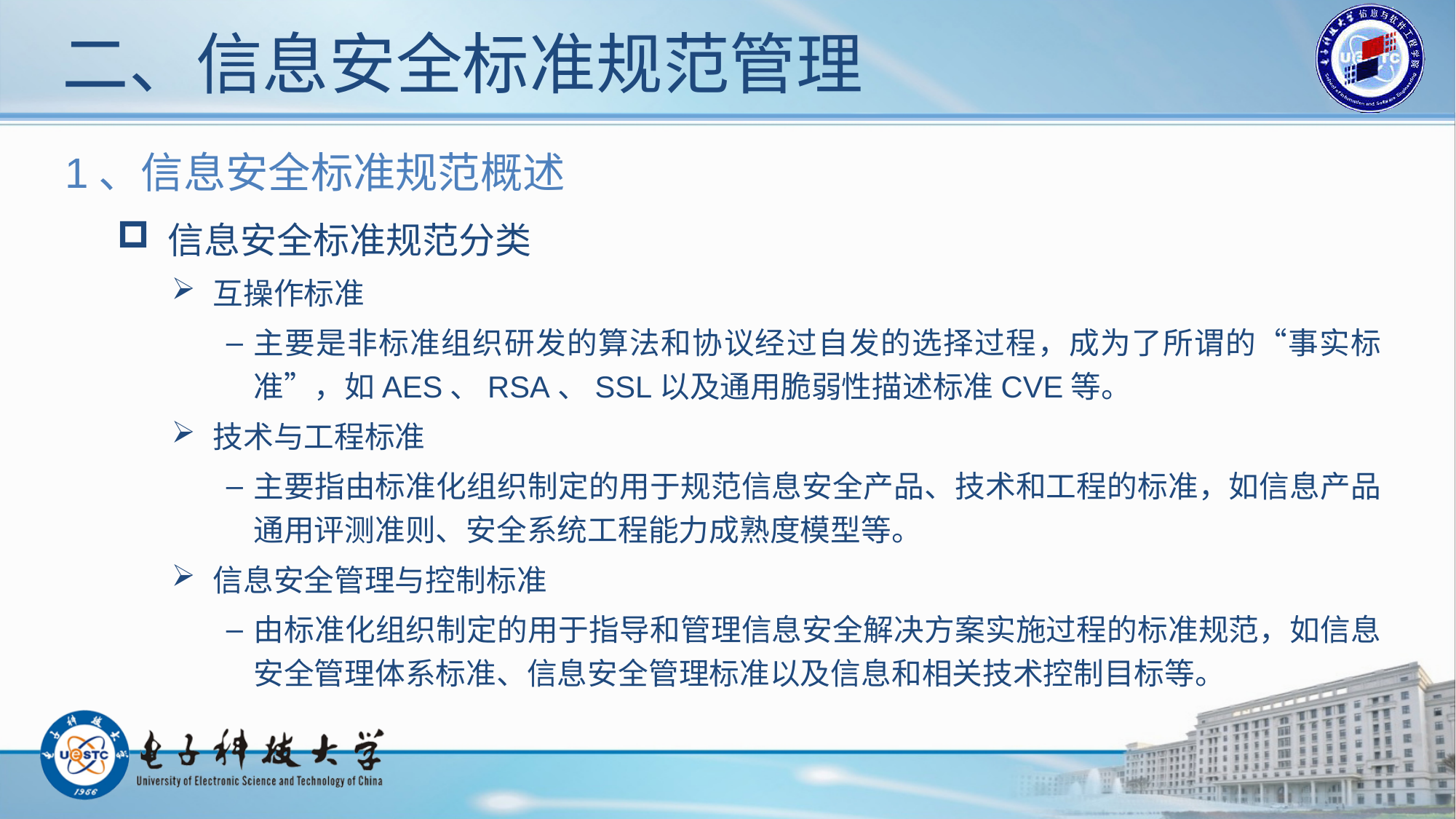

# 二、信息安全标准规范管理
1、信息安全标准规范概述
 信息安全标准规范分类
 互操作标准
主要是非标准组织研发的算法和协议经过自发的选择过程，成为了所谓的“事实标准”，如AES、RSA、SSL以及通用脆弱性描述标准CVE等。
 技术与工程标准
主要指由标准化组织制定的用于规范信息安全产品、技术和工程的标准，如信息产品通用评测准则、安全系统工程能力成熟度模型等。
 信息安全管理与控制标准
由标准化组织制定的用于指导和管理信息安全解决方案实施过程的标准规范，如信息安全管理体系标准、信息安全管理标准以及信息和相关技术控制目标等。